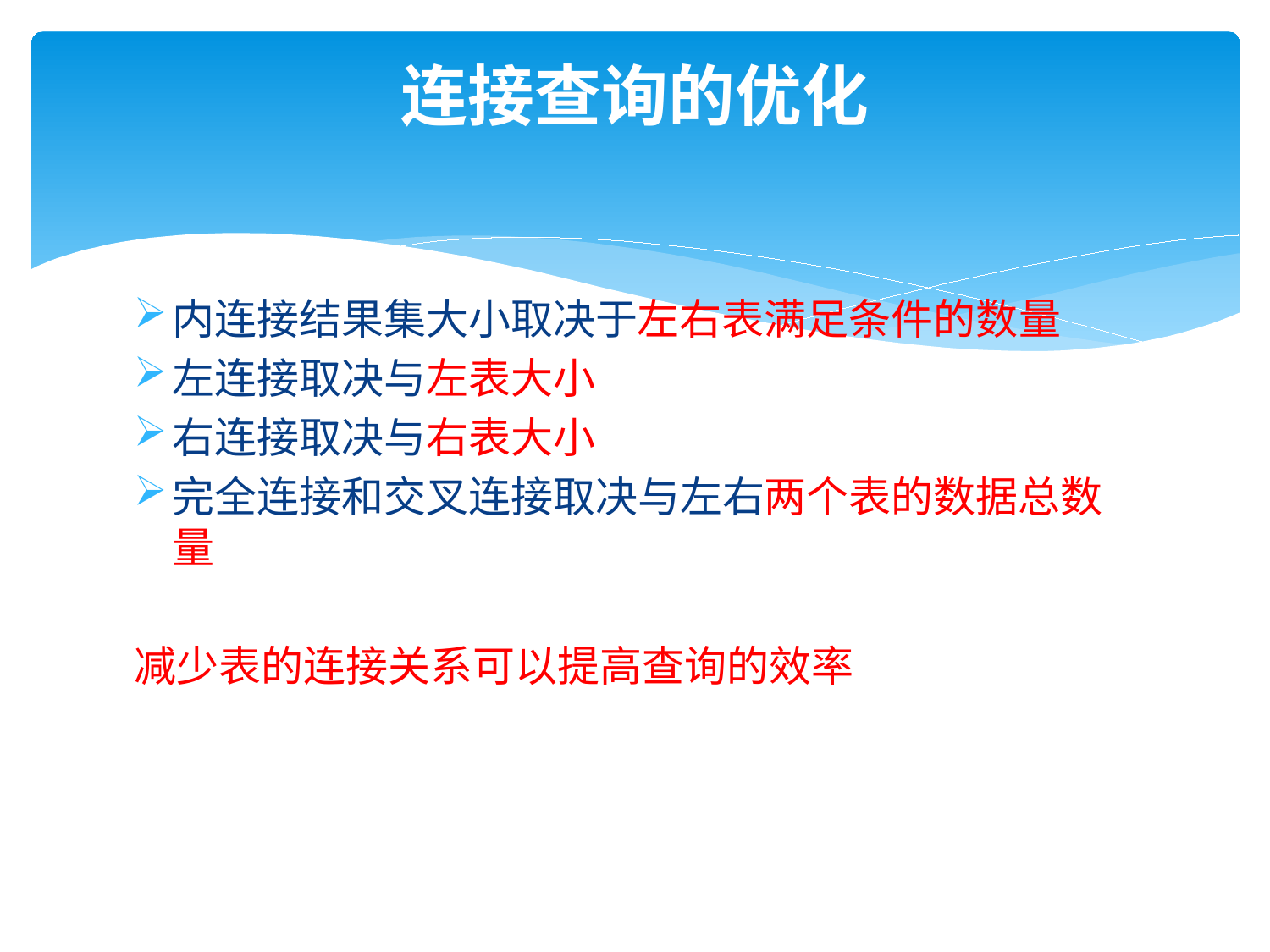

# 连接查询的优化
内连接结果集大小取决于左右表满足条件的数量
左连接取决与左表大小
右连接取决与右表大小
完全连接和交叉连接取决与左右两个表的数据总数量

减少表的连接关系可以提高查询的效率